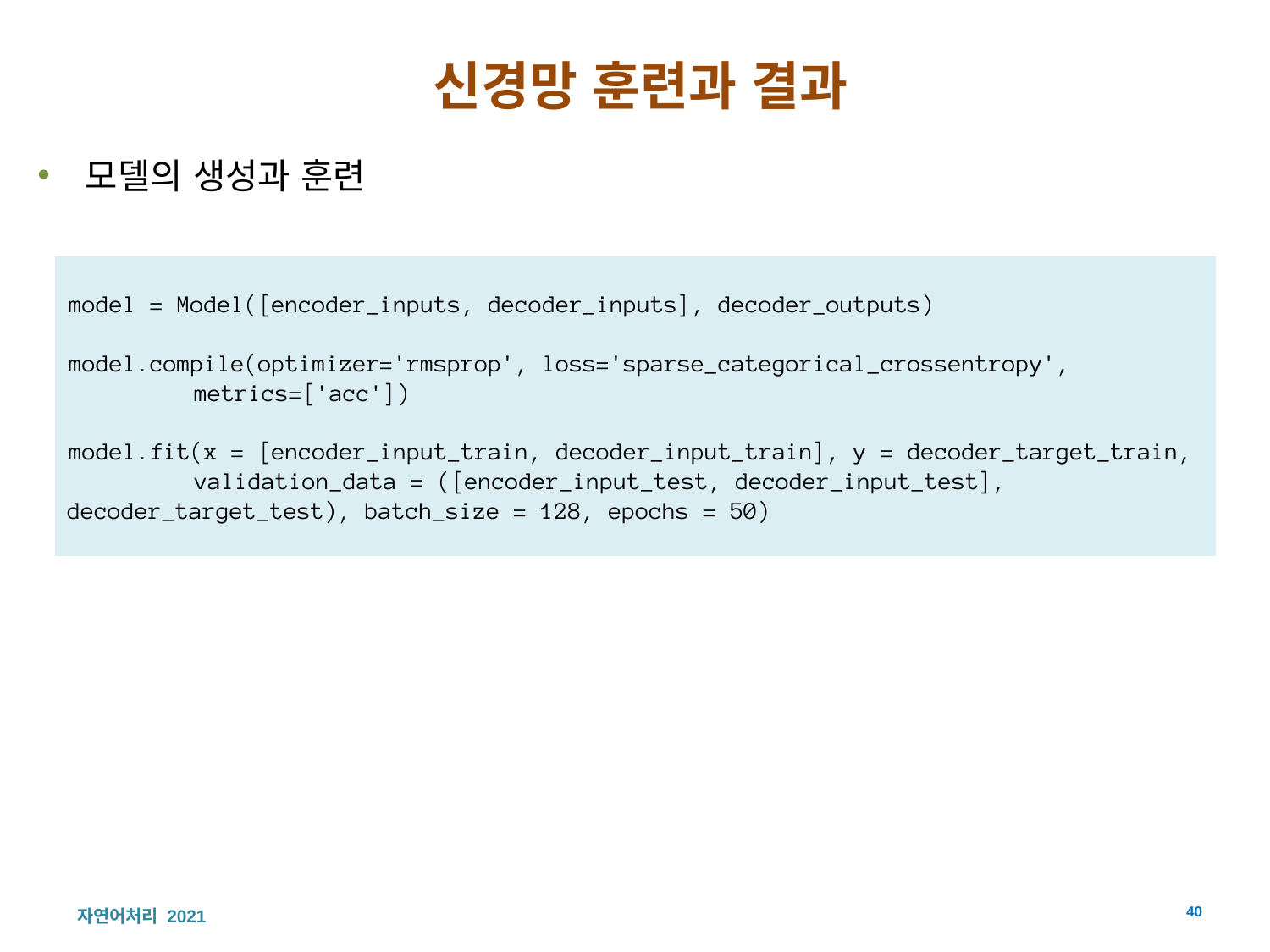

# 신경망 훈련과 결과
모델의 생성과 훈련

model = Model([encoder_inputs, decoder_inputs], decoder_outputs)

model.compile(optimizer='rmsprop', loss='sparse_categorical_crossentropy', 	metrics=['acc'])

model.fit(x = [encoder_input_train, decoder_input_train], y = decoder_target_train, 	validation_data = ([encoder_input_test, decoder_input_test], 	decoder_target_test), batch_size = 128, epochs = 50)